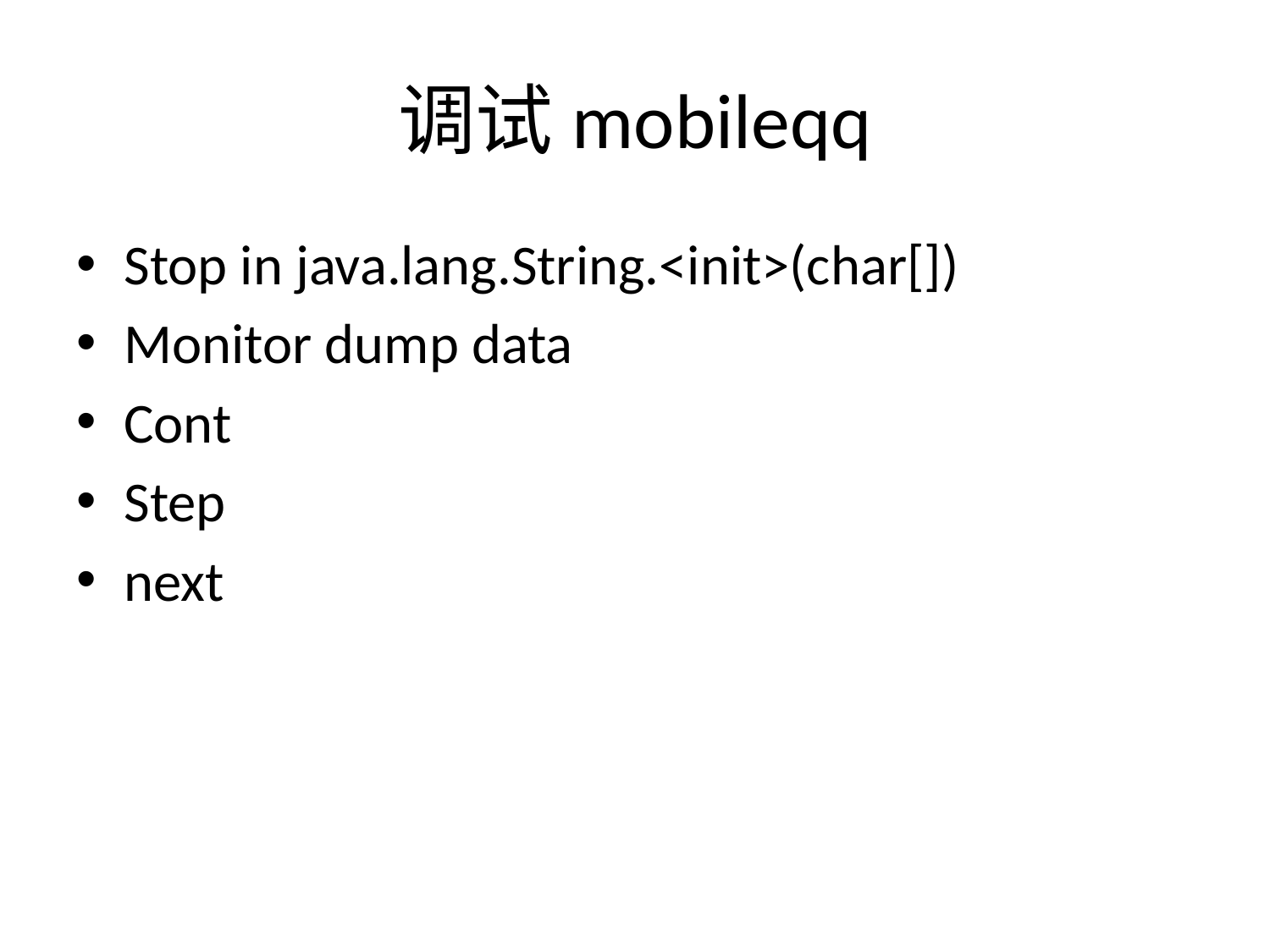

# 调试mobileqq
Stop in java.lang.String.<init>(char[])
Monitor dump data
Cont
Step
next